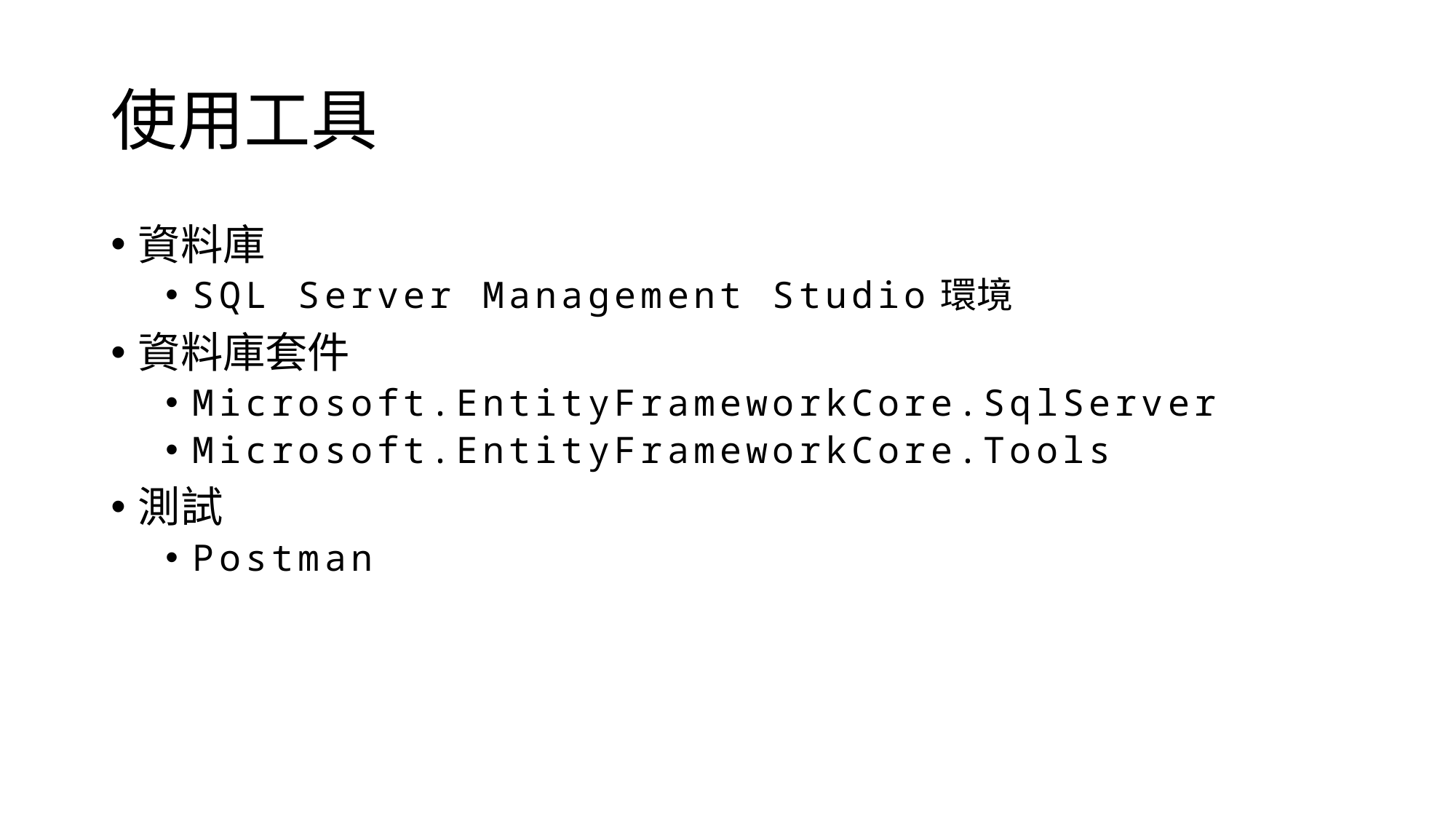

# 使用工具
資料庫
SQL Server Management Studio環境
資料庫套件
Microsoft.EntityFrameworkCore.SqlServer
Microsoft.EntityFrameworkCore.Tools
測試
Postman